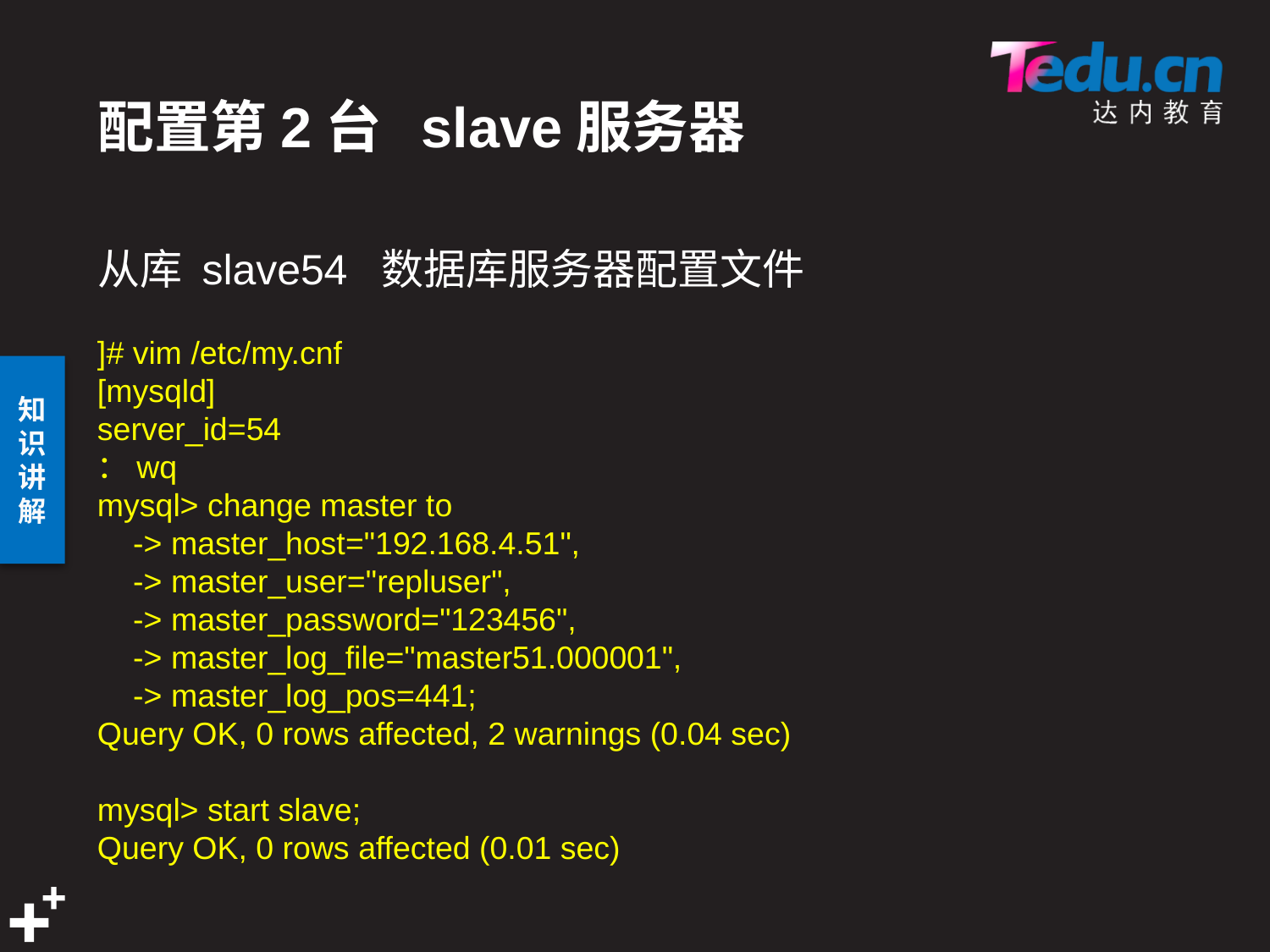

# 配置第2台  slave服务器
从库 slave54  数据库服务器配置文件
]# vim /etc/my.cnf
[mysqld]
server_id=54
：wq
mysql> change master to
    -> master_host="192.168.4.51",
    -> master_user="repluser",
    -> master_password="123456",
    -> master_log_file="master51.000001",
    -> master_log_pos=441;
Query OK, 0 rows affected, 2 warnings (0.04 sec)

mysql> start slave;
Query OK, 0 rows affected (0.01 sec)